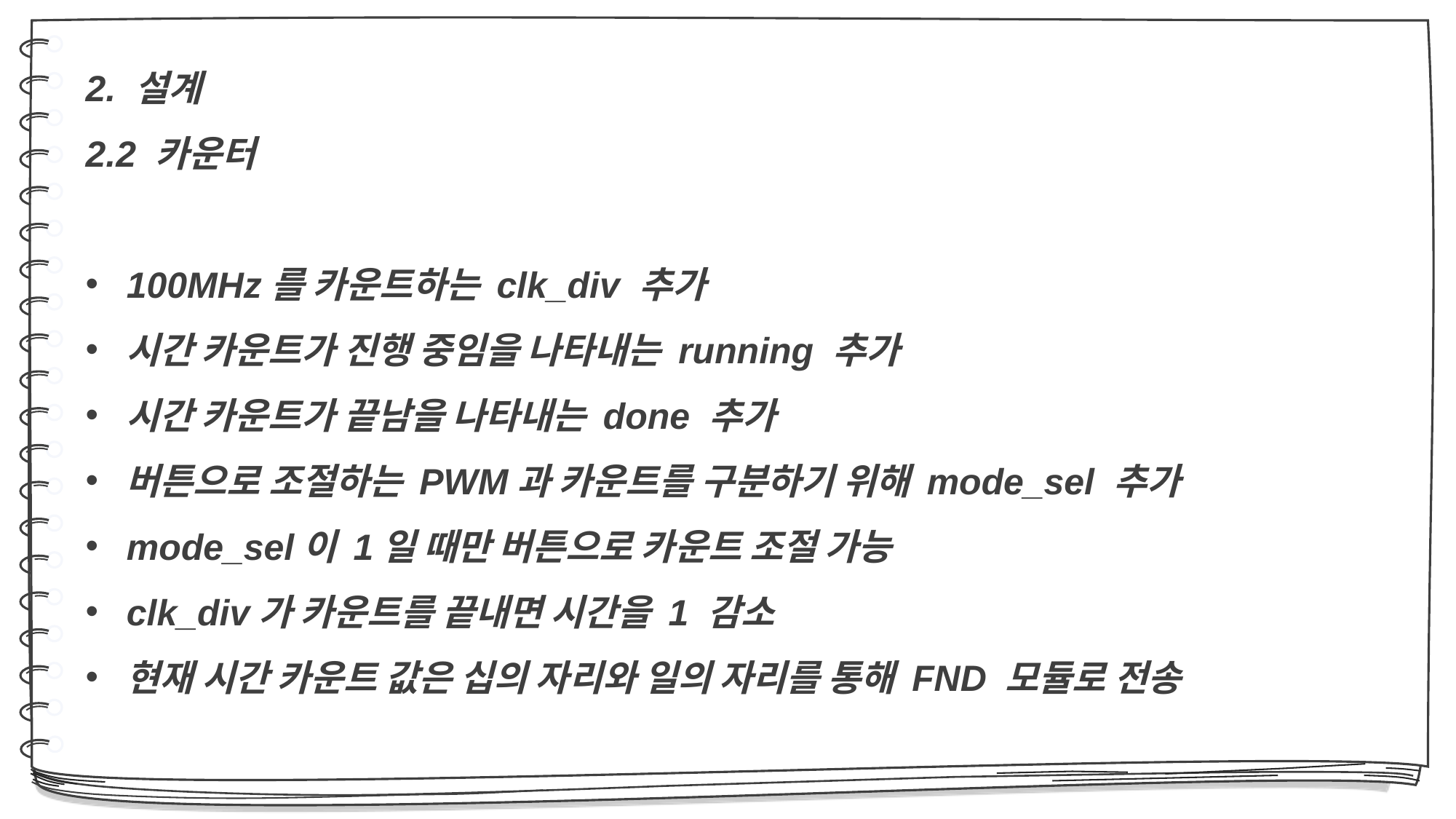

2. 설계
2.2 카운터

100MHz를 카운트하는 clk_div 추가
시간 카운트가 진행 중임을 나타내는 running 추가
시간 카운트가 끝남을 나타내는 done 추가
버튼으로 조절하는 PWM과 카운트를 구분하기 위해 mode_sel 추가
mode_sel이 1일 때만 버튼으로 카운트 조절 가능
clk_div가 카운트를 끝내면 시간을 1 감소
현재 시간 카운트 값은 십의 자리와 일의 자리를 통해 FND 모듈로 전송